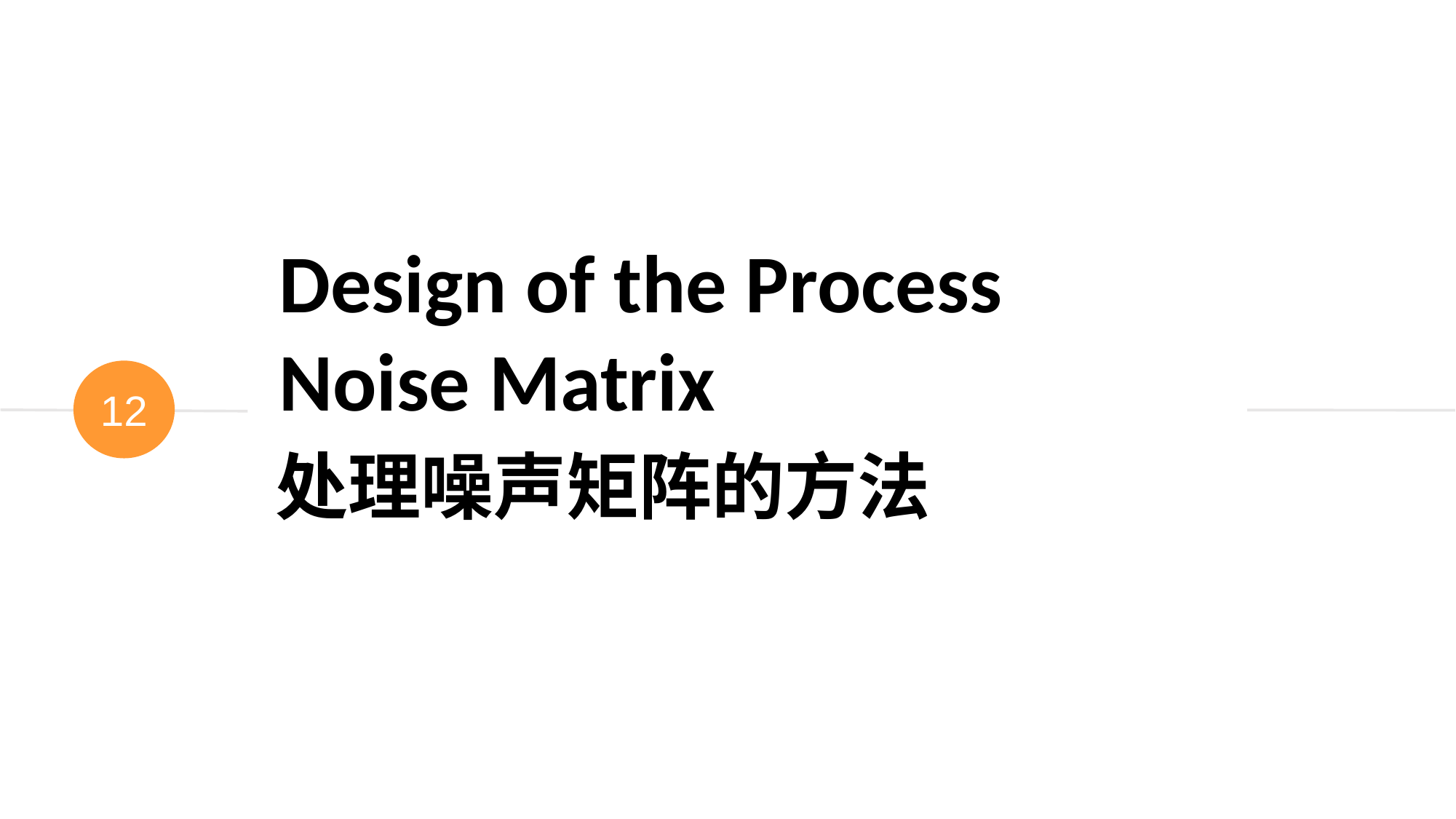

Design of the Process
Noise Matrix
12
处理噪声矩阵的方法